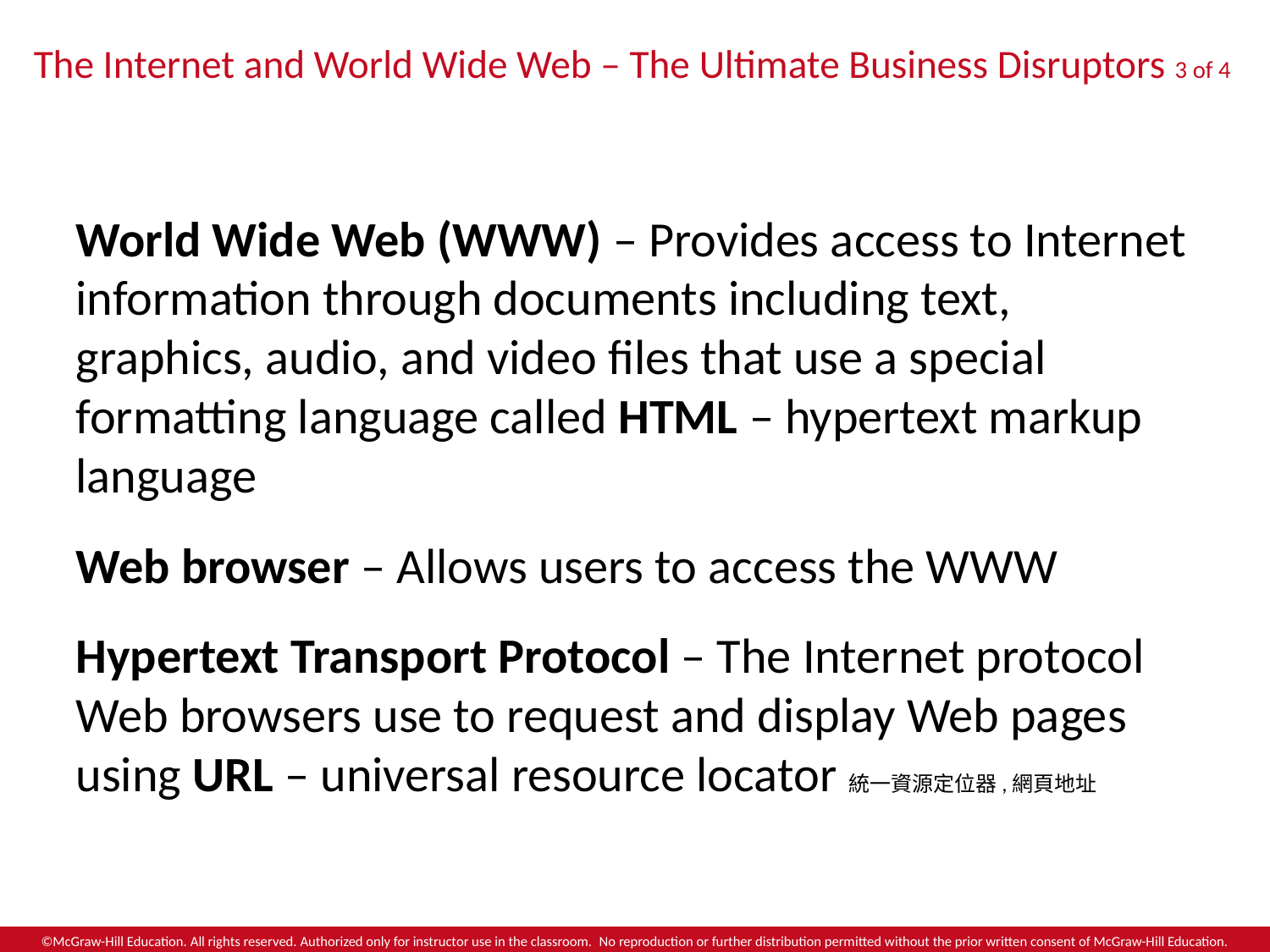

# The Internet and World Wide Web – The Ultimate Business Disruptors 3 of 4
World Wide Web (WWW) – Provides access to Internet information through documents including text, graphics, audio, and video files that use a special formatting language called HTML – hypertext markup language
Web browser – Allows users to access the WWW
Hypertext Transport Protocol – The Internet protocol Web browsers use to request and display Web pages using URL – universal resource locator統一資源定位器,網頁地址